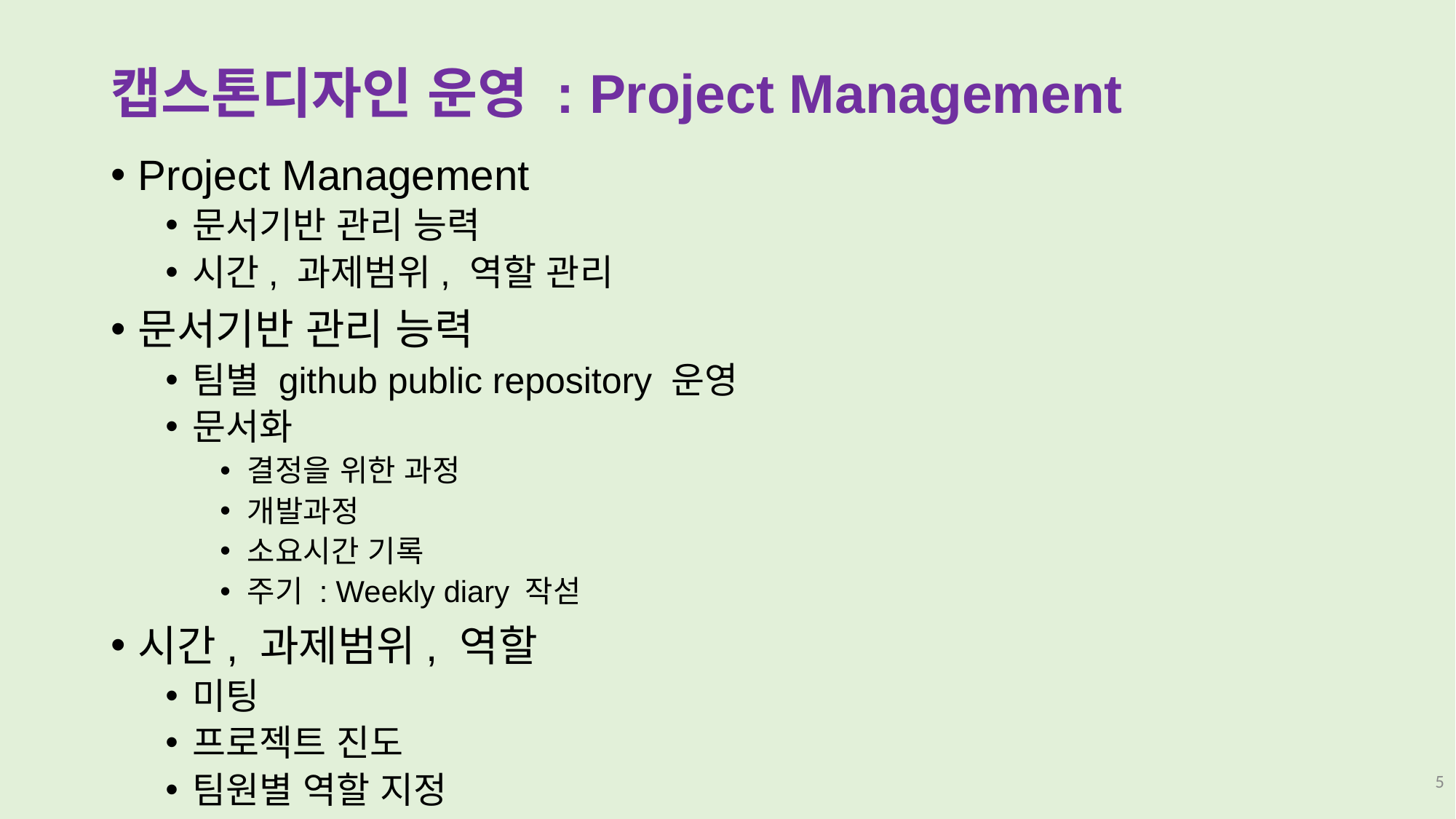

# 캡스톤디자인 운영 : Project Management
Project Management
문서기반 관리 능력
시간, 과제범위, 역할 관리
문서기반 관리 능력
팀별 github public repository 운영
문서화
결정을 위한 과정
개발과정
소요시간 기록
주기 : Weekly diary 작섣
시간, 과제범위, 역할
미팅
프로젝트 진도
팀원별 역할 지정

5